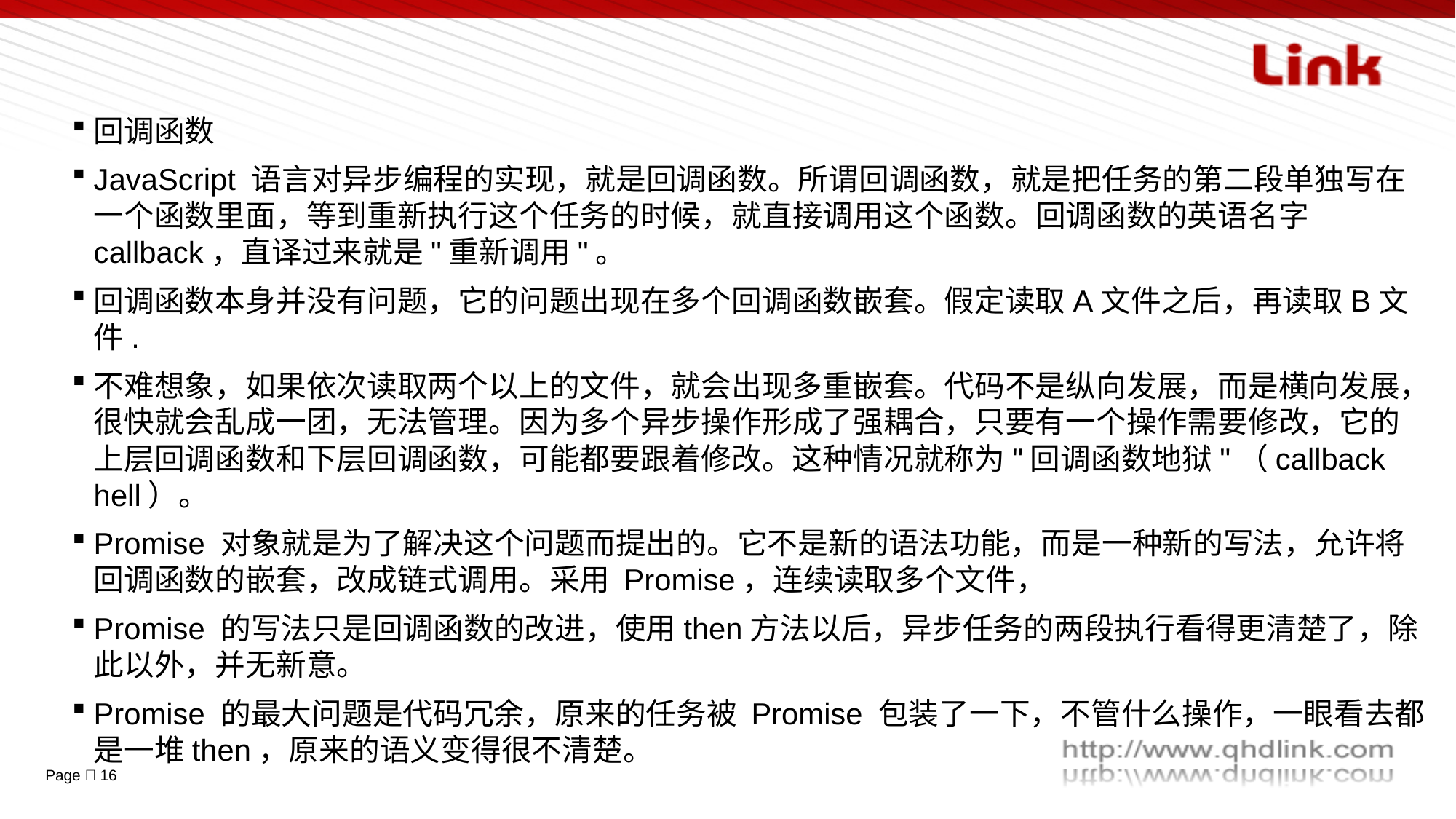

#
回调函数
JavaScript 语言对异步编程的实现，就是回调函数。所谓回调函数，就是把任务的第二段单独写在一个函数里面，等到重新执行这个任务的时候，就直接调用这个函数。回调函数的英语名字callback，直译过来就是"重新调用"。
回调函数本身并没有问题，它的问题出现在多个回调函数嵌套。假定读取A文件之后，再读取B文件.
不难想象，如果依次读取两个以上的文件，就会出现多重嵌套。代码不是纵向发展，而是横向发展，很快就会乱成一团，无法管理。因为多个异步操作形成了强耦合，只要有一个操作需要修改，它的上层回调函数和下层回调函数，可能都要跟着修改。这种情况就称为"回调函数地狱"（callback hell）。
Promise 对象就是为了解决这个问题而提出的。它不是新的语法功能，而是一种新的写法，允许将回调函数的嵌套，改成链式调用。采用 Promise，连续读取多个文件，
Promise 的写法只是回调函数的改进，使用then方法以后，异步任务的两段执行看得更清楚了，除此以外，并无新意。
Promise 的最大问题是代码冗余，原来的任务被 Promise 包装了一下，不管什么操作，一眼看去都是一堆then，原来的语义变得很不清楚。